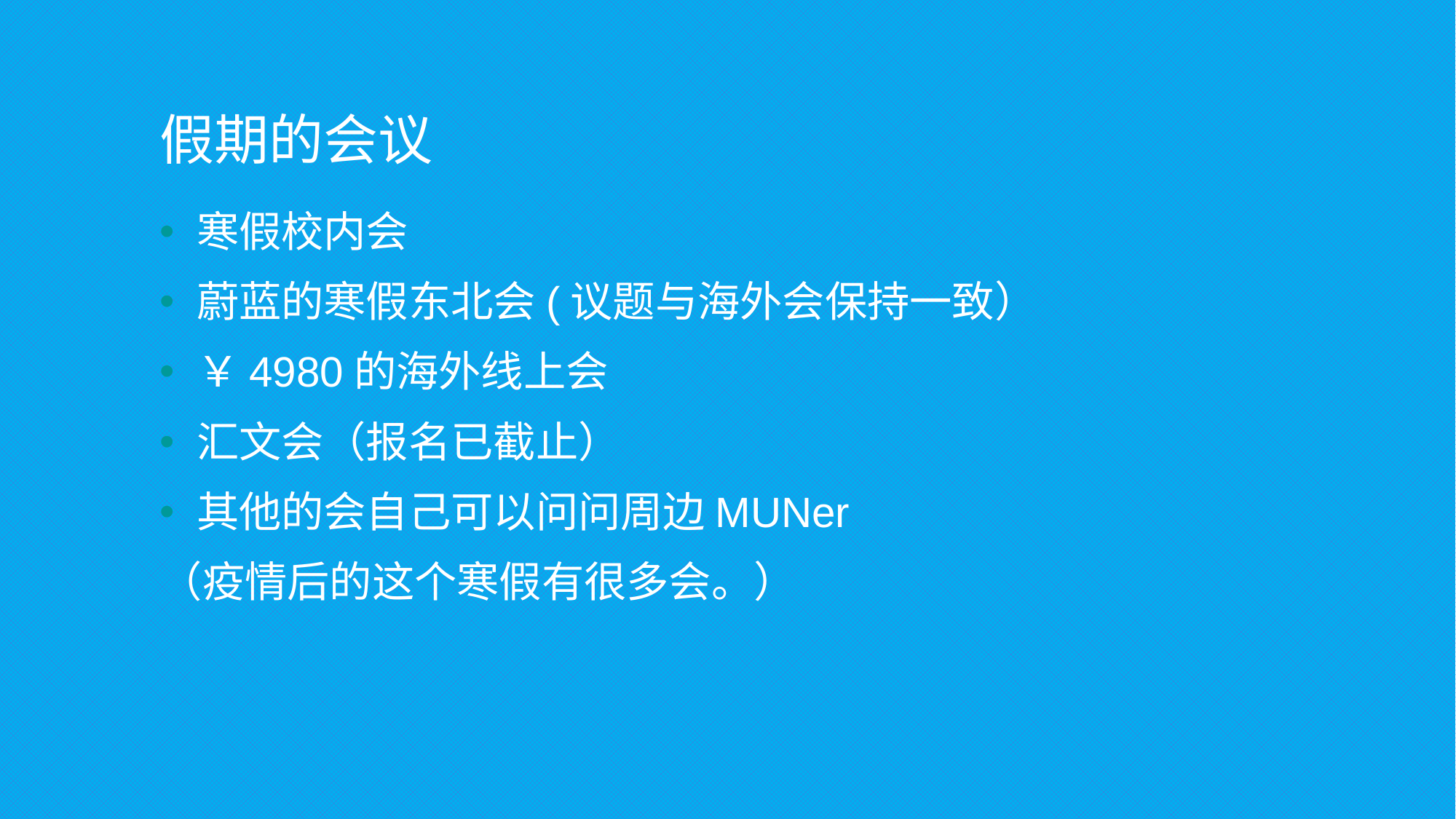

# 假期的会议
寒假校内会
蔚蓝的寒假东北会(议题与海外会保持一致）
￥4980的海外线上会
汇文会（报名已截止）
其他的会自己可以问问周边MUNer
（疫情后的这个寒假有很多会。）